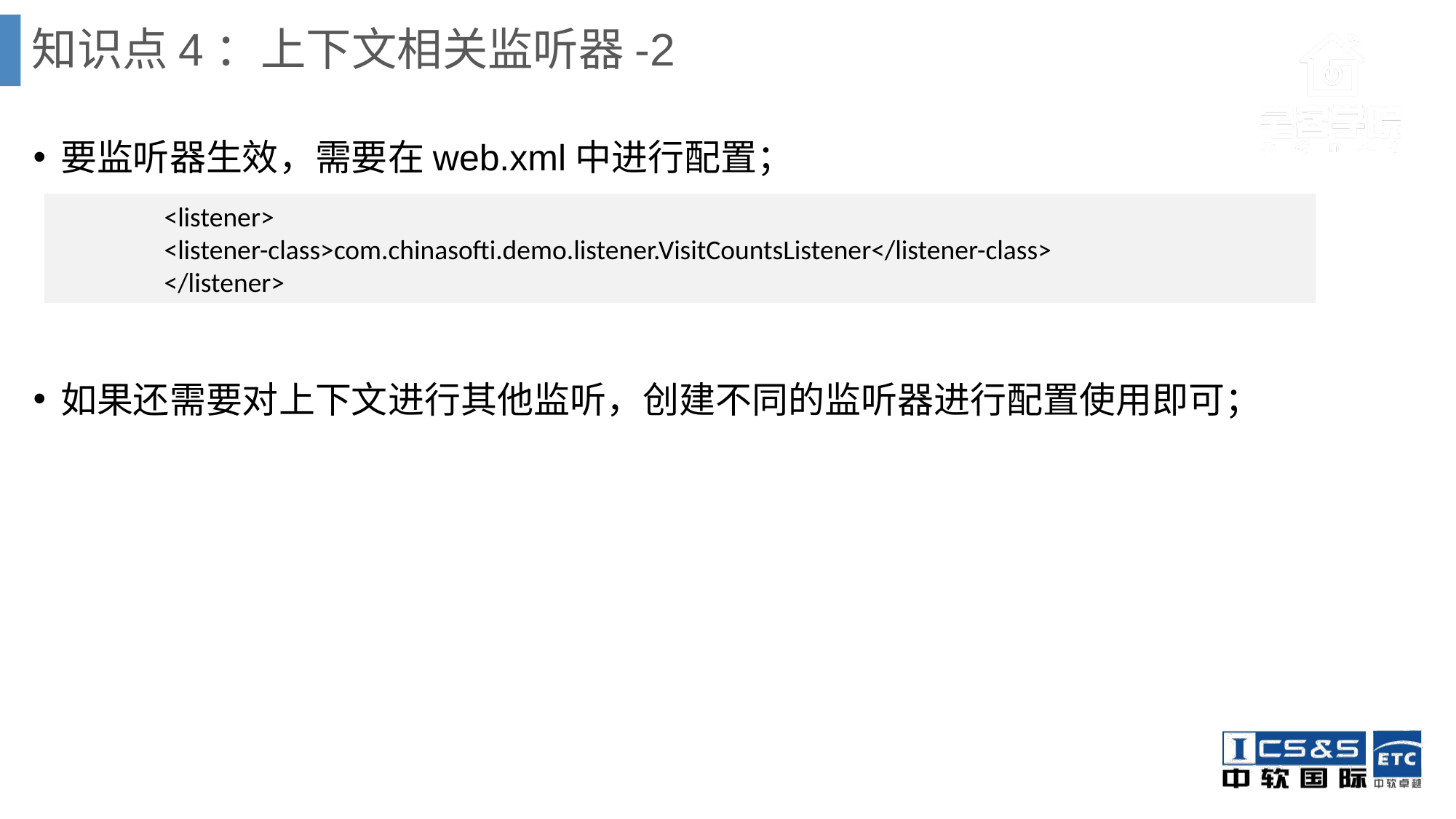

# 知识点4：上下文相关监听器-2
要监听器生效，需要在web.xml中进行配置；

如果还需要对上下文进行其他监听，创建不同的监听器进行配置使用即可；

	<listener>
	<listener-class>com.chinasofti.demo.listener.VisitCountsListener</listener-class>
	</listener>